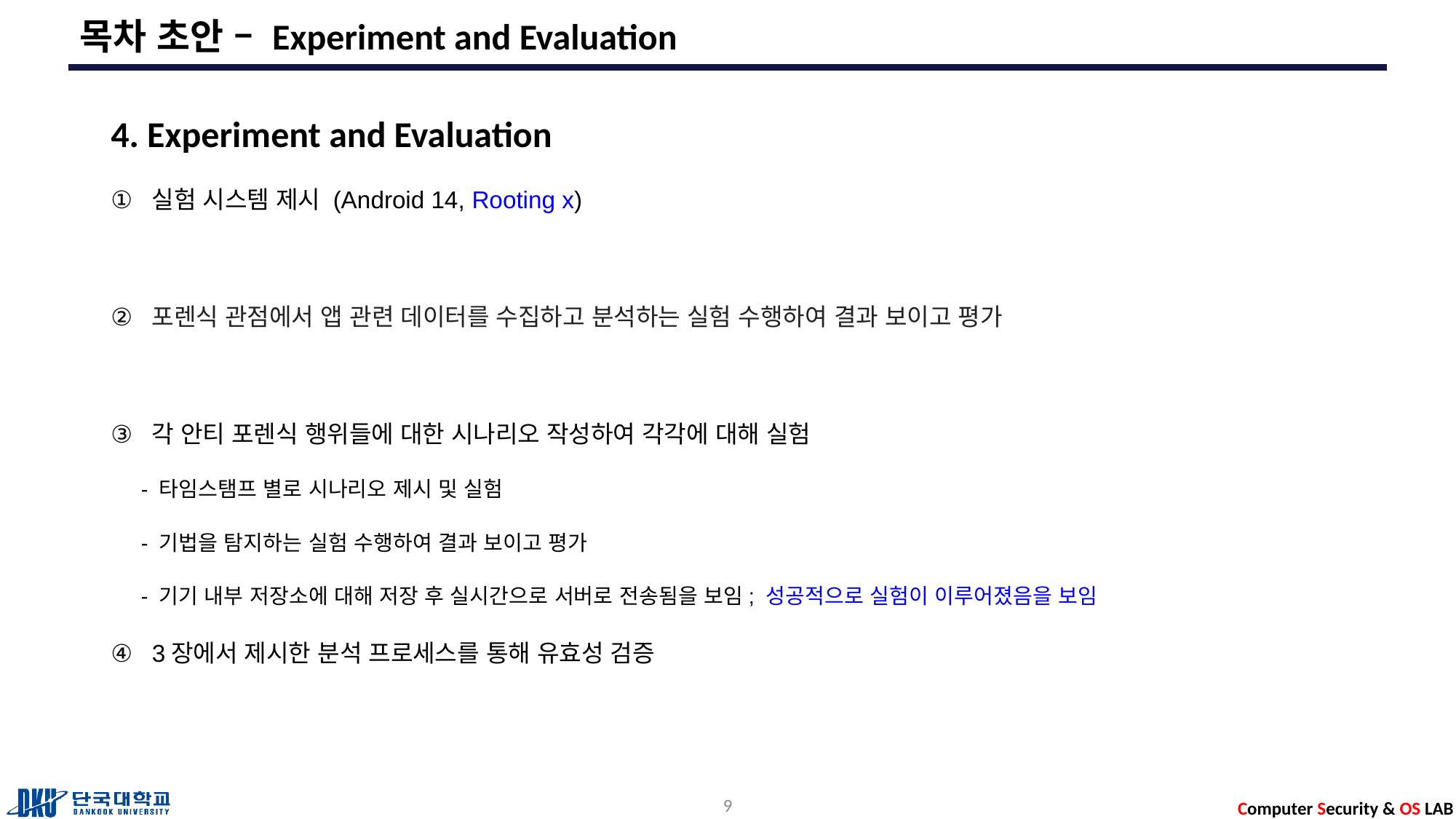

# 목차 초안 – Experiment and Evaluation
4. Experiment and Evaluation
실험 시스템 제시 (Android 14, Rooting x)

포렌식 관점에서 앱 관련 데이터를 수집하고 분석하는 실험 수행하여 결과 보이고 평가

각 안티 포렌식 행위들에 대한 시나리오 작성하여 각각에 대해 실험
     - 타임스탬프 별로 시나리오 제시 및 실험
     - 기법을 탐지하는 실험 수행하여 결과 보이고 평가
     - 기기 내부 저장소에 대해 저장 후 실시간으로 서버로 전송됨을 보임; 성공적으로 실험이 이루어졌음을 보임
3장에서 제시한 분석 프로세스를 통해 유효성 검증
9